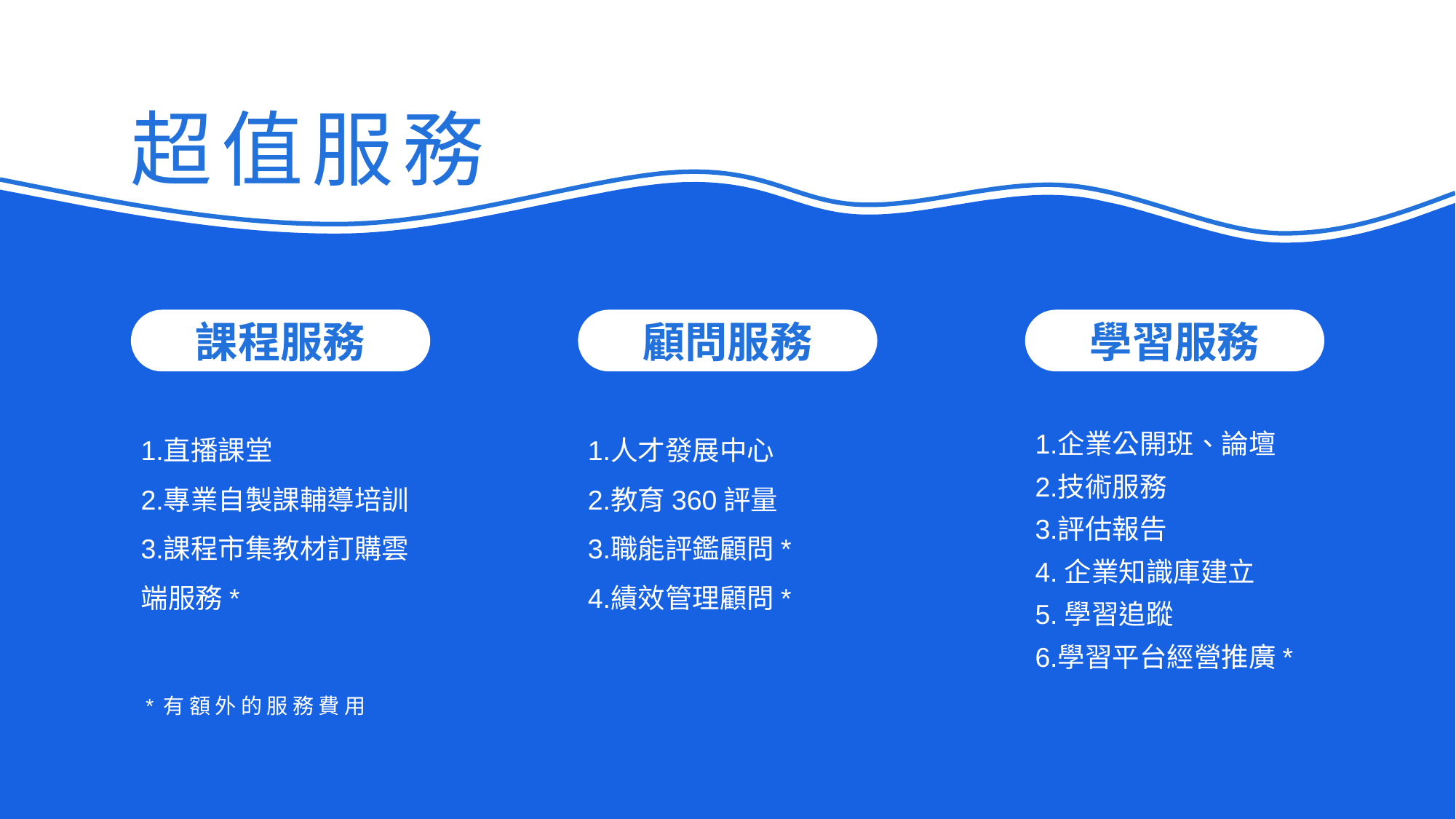

超值服務

課程服務

直播課堂
專業自製課輔導培訓
課程市集教材訂購雲端服務*

顧問服務

人才發展中心
教育360評量
職能評鑑顧問*
績效管理顧問*

學習服務

企業公開班、論壇
技術服務
評估報告
​企業知識庫建立
​學習追蹤
學習平台經營推廣*

*有額外的服務費用